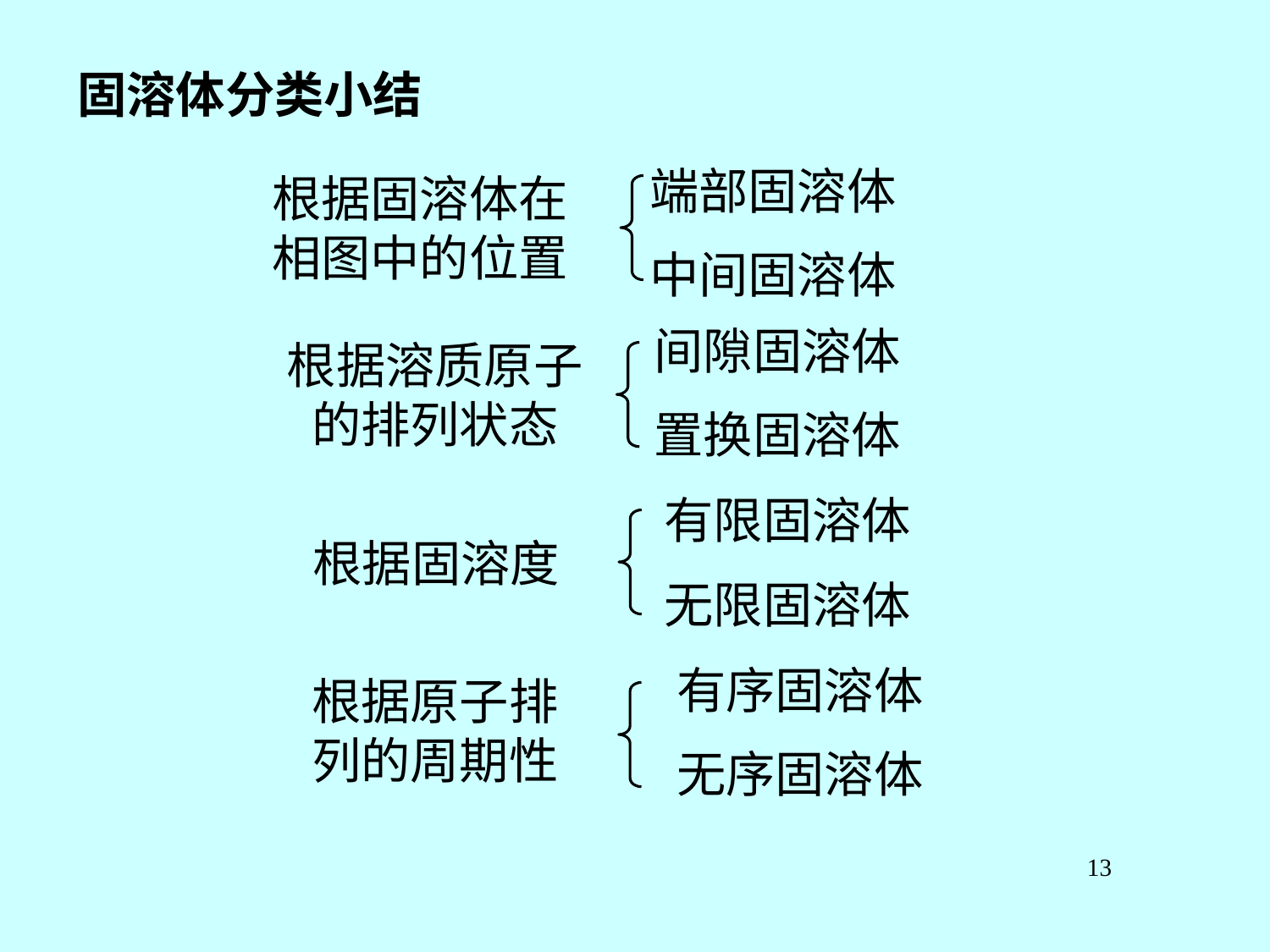

固溶体分类小结
端部固溶体
中间固溶体
根据固溶体在相图中的位置

间隙固溶体
置换固溶体
根据溶质原子的排列状态

有限固溶体
无限固溶体
根据原子排列的周期性

根据固溶度
有序固溶体
无序固溶体
13